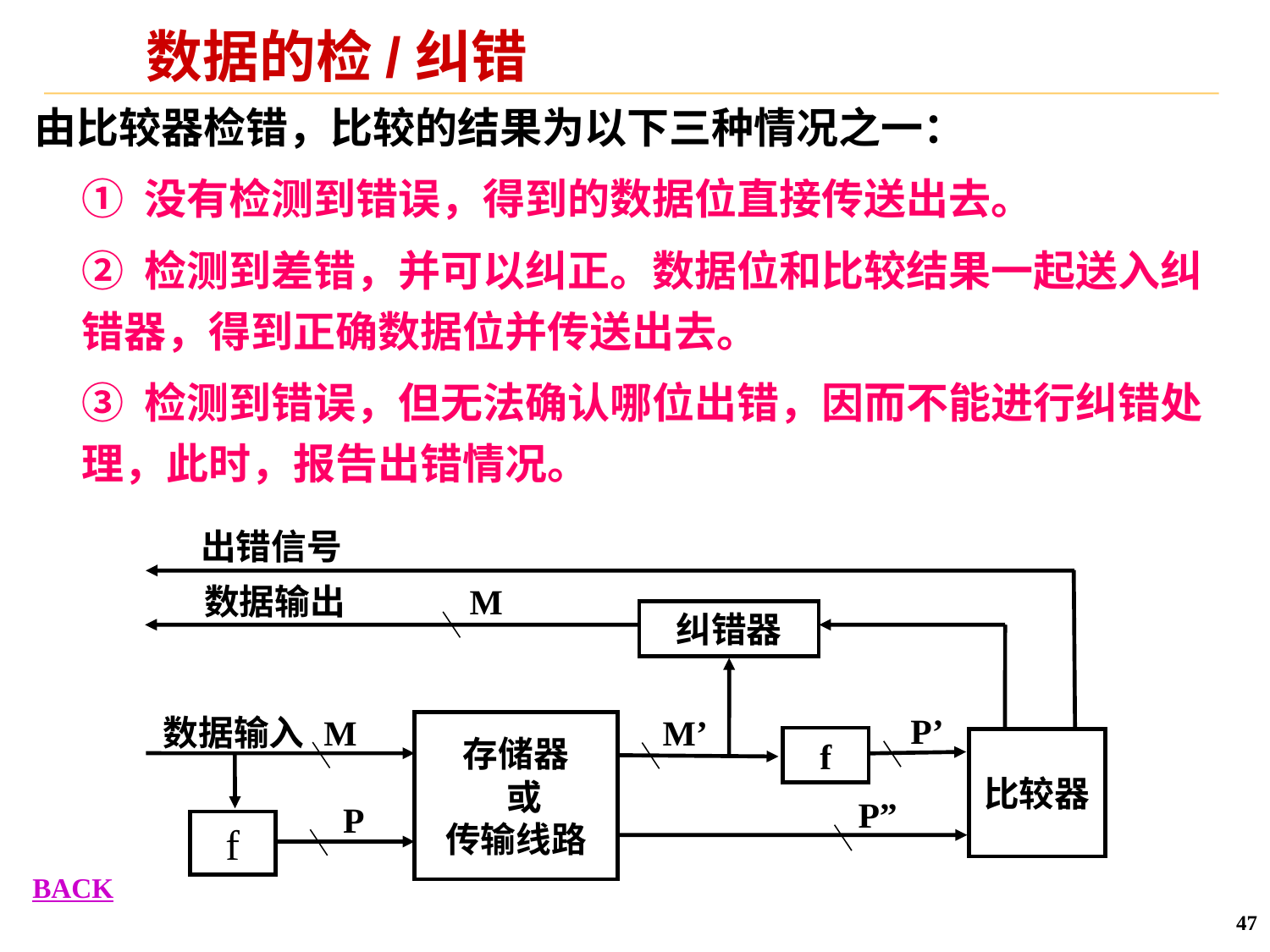

# 数据的检/纠错
由比较器检错，比较的结果为以下三种情况之一：
     ① 没有检测到错误，得到的数据位直接传送出去。
     ② 检测到差错，并可以纠正。数据位和比较结果一起送入纠错器，得到正确数据位并传送出去。
     ③ 检测到错误，但无法确认哪位出错，因而不能进行纠错处理，此时，报告出错情况。
出错信号

数据输出
M
纠错器

P’
数据输入
M
存储器
 或
传输线路
M’
f

比较器

P”
P
f

BACK
47